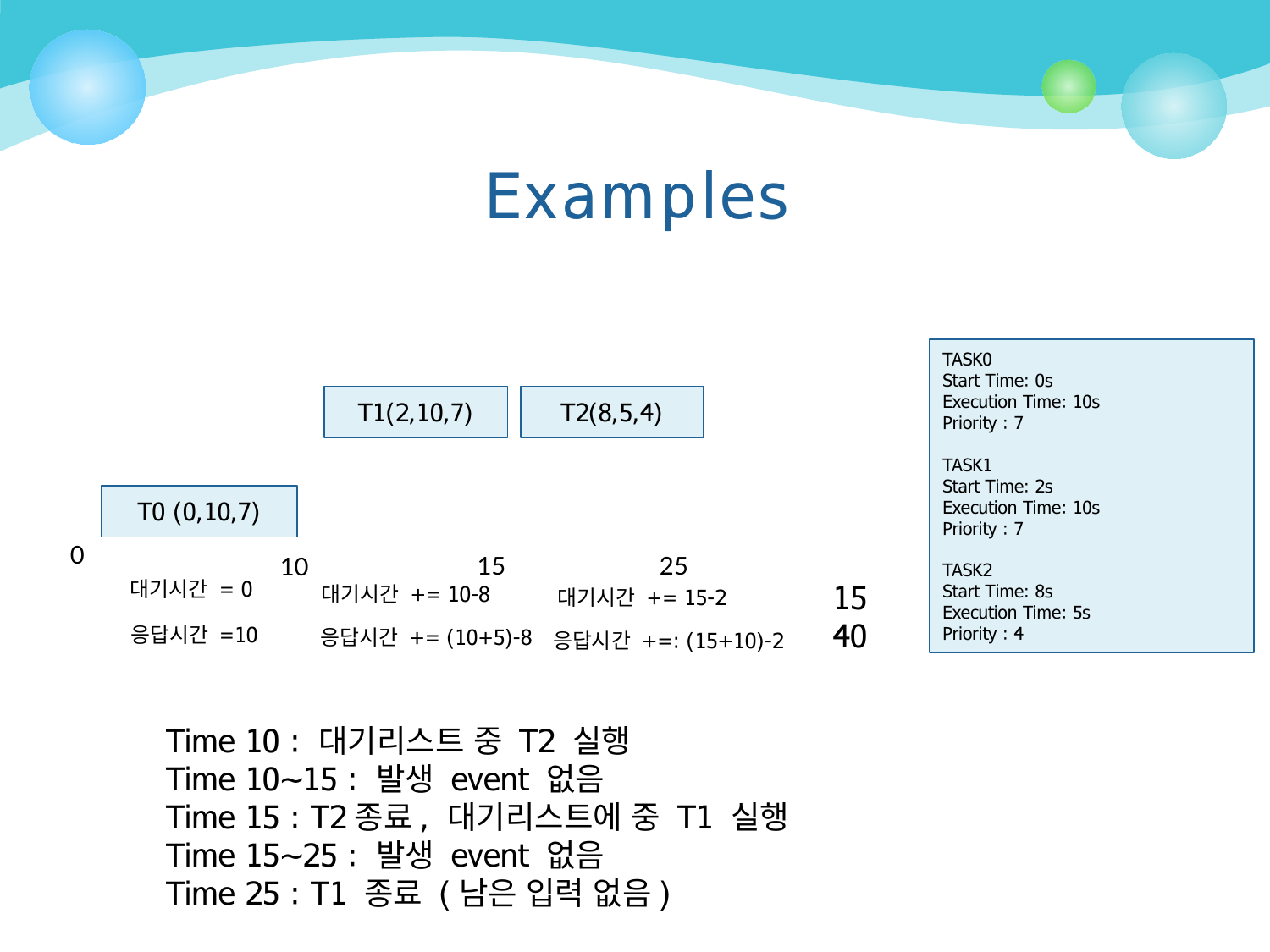

# Examples
TASK0
Start Time: 0s
Execution Time: 10s
Priority : 7

TASK1
Start Time: 2s
Execution Time: 10s
Priority : 7

TASK2
Start Time: 8s
Execution Time: 5s
Priority : 4
T1(2,10,7)
T2(8,5,4)
T0 (0,10,7)
0
대기시간 = 0
응답시간 =10
15
25
10
15
40
대기시간 += 10-8
응답시간 += (10+5)-8
대기시간 += 15-2
응답시간 +=: (15+10)-2
Time 10 : 대기리스트 중 T2 실행
Time 10~15 : 발생 event 없음
Time 15 : T2종료, 대기리스트에 중 T1 실행
Time 15~25 : 발생 event 없음
Time 25 : T1 종료 (남은 입력 없음)